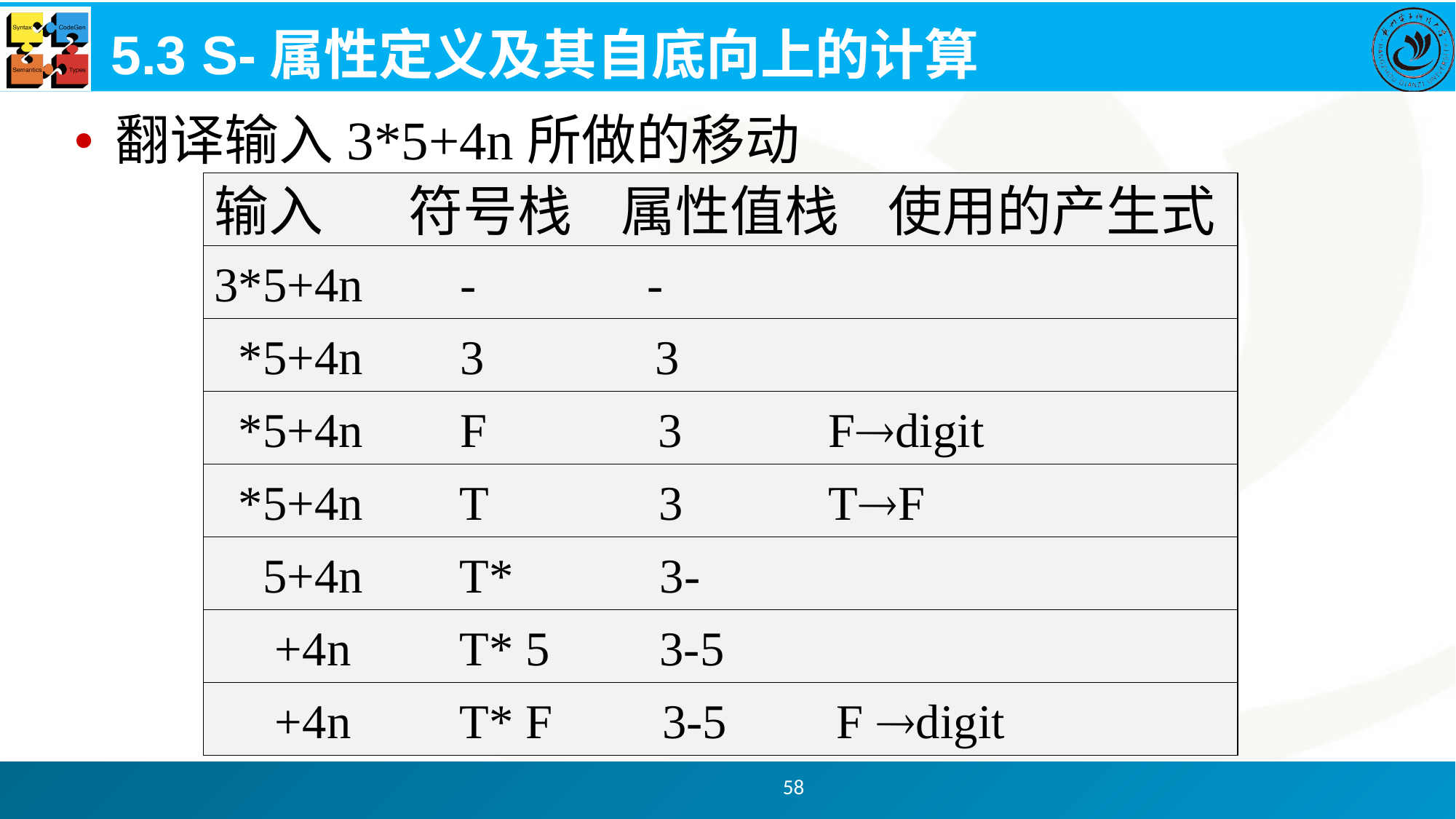

# 5.3 S-属性定义及其自底向上的计算
翻译输入3*5+4n所做的移动
输入       符号栈    属性值栈    使用的产生式
3*5+4n        -              -
  *5+4n        3              3
  *5+4n        F              3            F→digit
  *5+4n        T              3            T→F
    5+4n        T*            3-
     +4n         T* 5         3-5
     +4n         T* F         3-5         F →digit
58